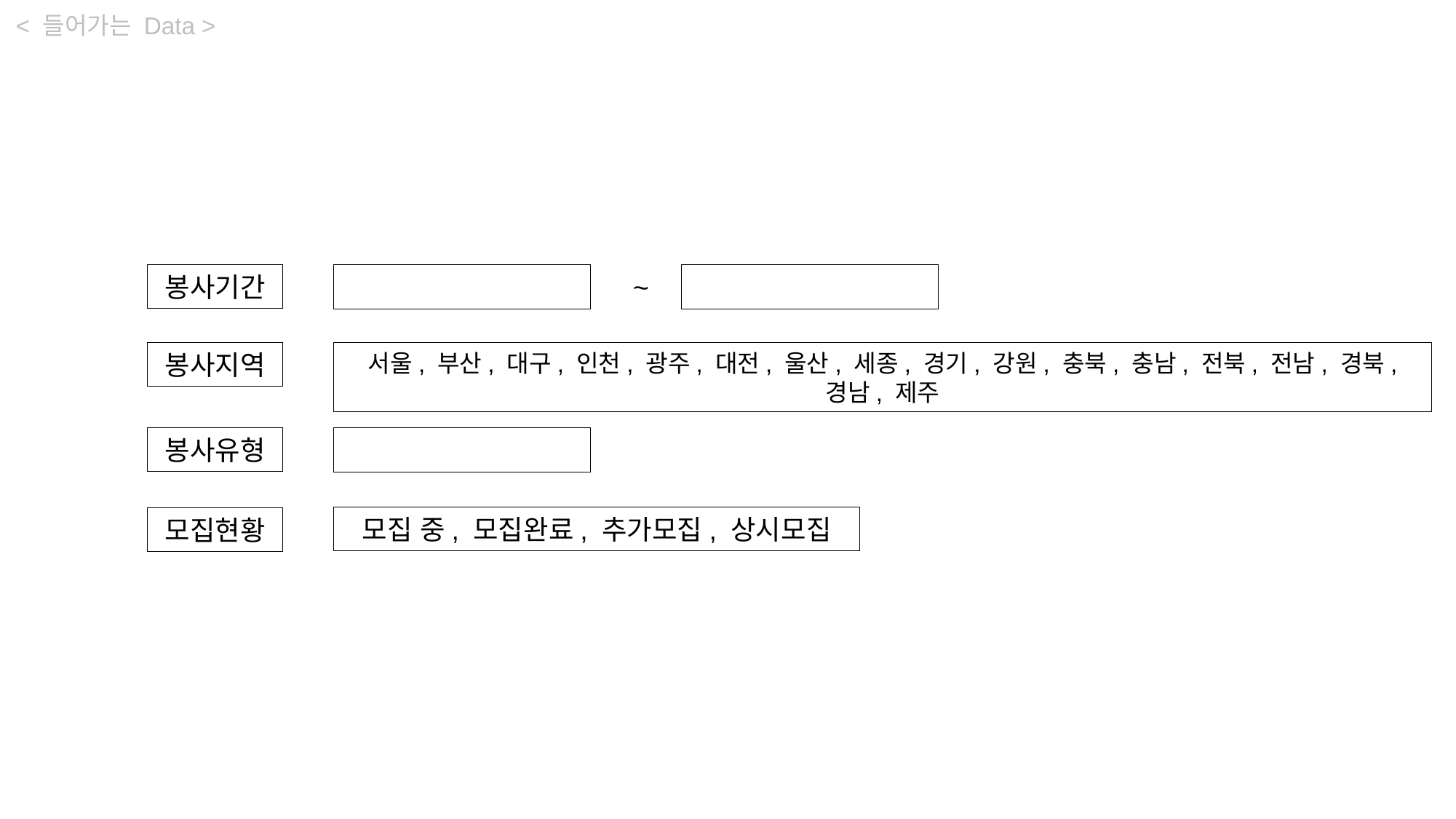

< 들어가는 Data >
봉사기간

~

봉사지역
서울, 부산, 대구, 인천, 광주, 대전, 울산, 세종, 경기, 강원, 충북, 충남, 전북, 전남, 경북, 경남, 제주
봉사유형

모집 중, 모집완료, 추가모집, 상시모집
모집현황